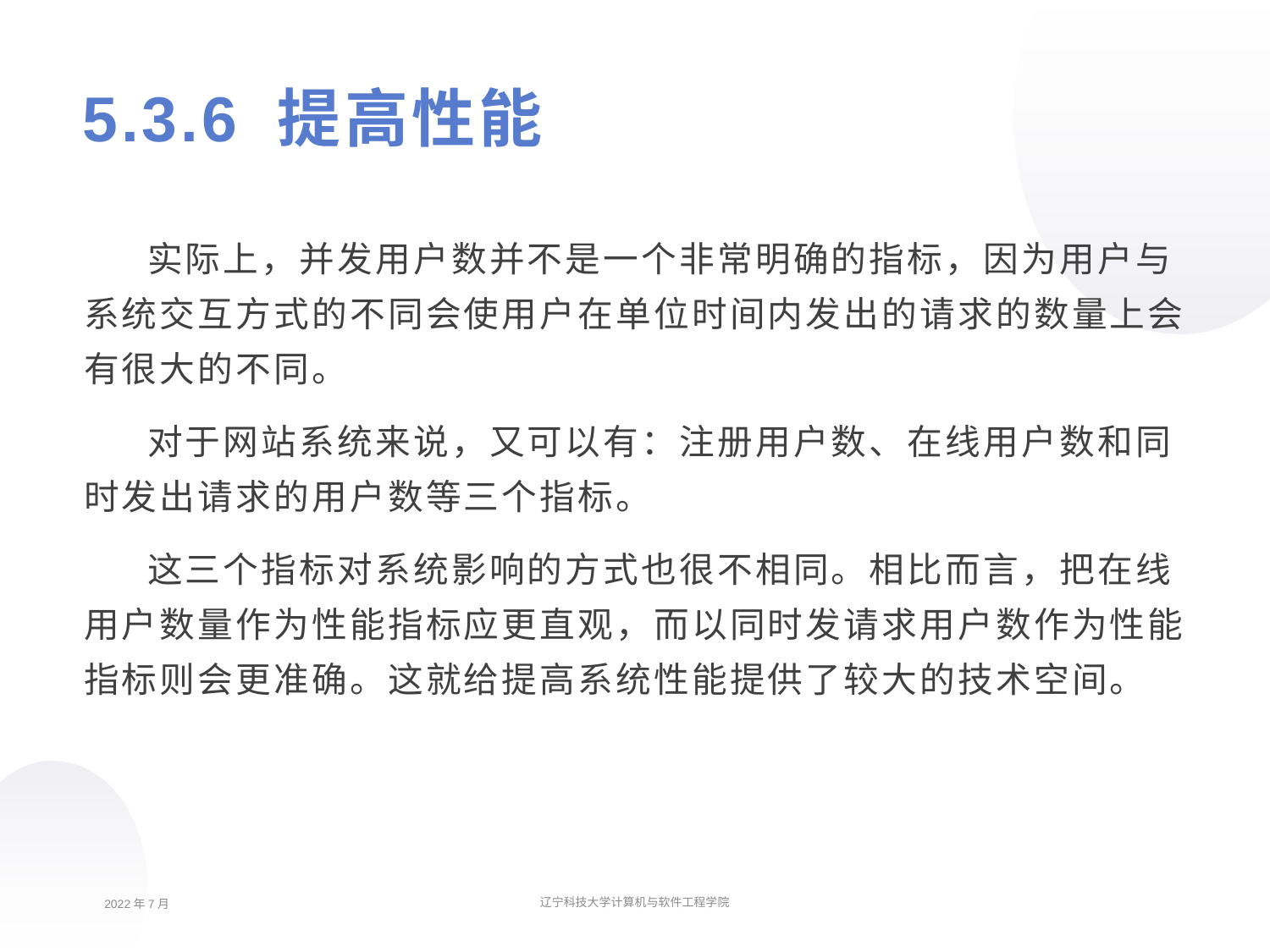

# 5.3.6 提高性能
实际上，并发用户数并不是一个非常明确的指标，因为用户与系统交互方式的不同会使用户在单位时间内发出的请求的数量上会有很大的不同。
对于网站系统来说，又可以有：注册用户数、在线用户数和同时发出请求的用户数等三个指标。
这三个指标对系统影响的方式也很不相同。相比而言，把在线用户数量作为性能指标应更直观，而以同时发请求用户数作为性能指标则会更准确。这就给提高系统性能提供了较大的技术空间。

2022年7月
辽宁科技大学计算机与软件工程学院
110